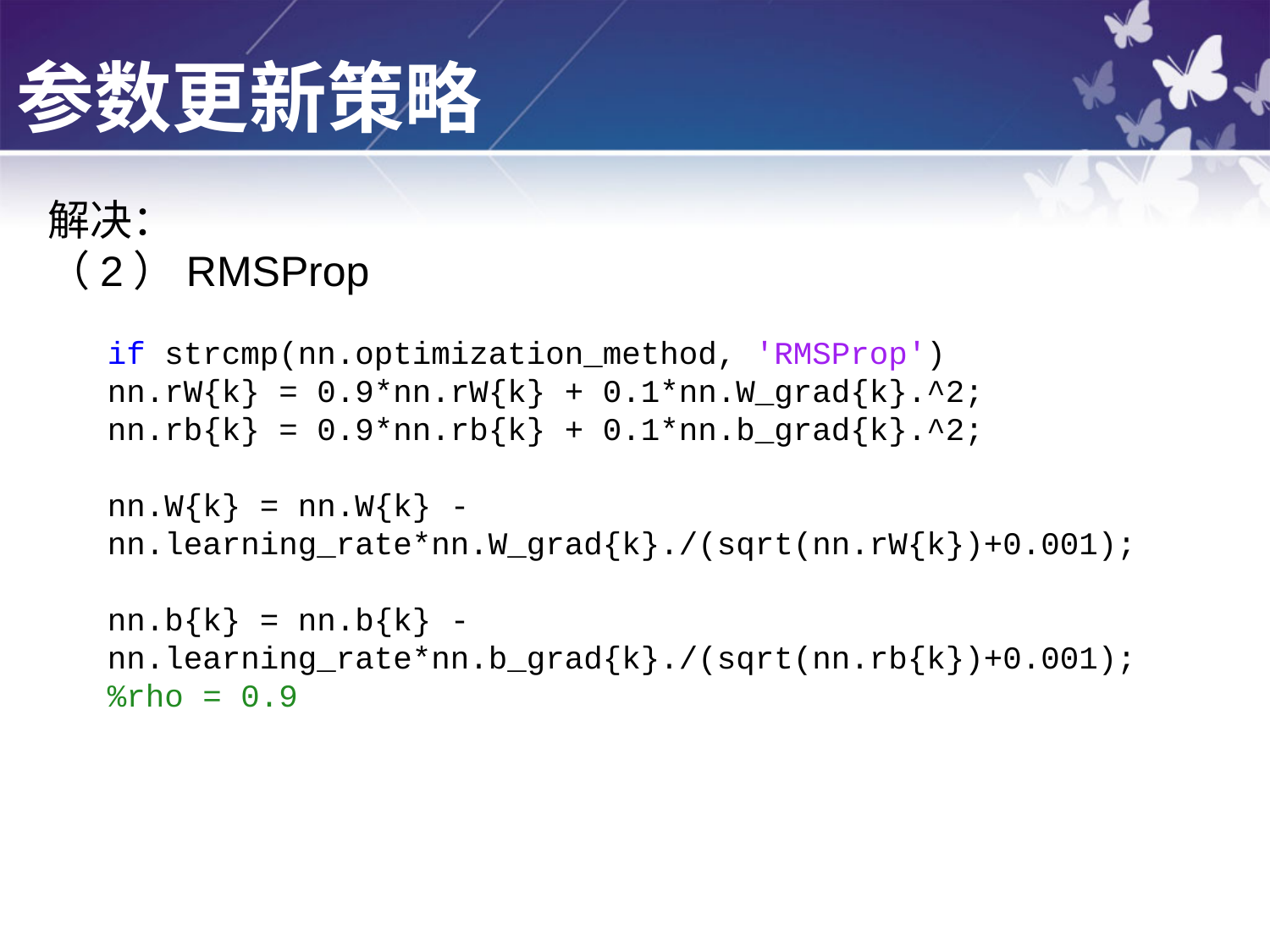

参数更新策略
解决：
（2）RMSProp
if strcmp(nn.optimization_method, 'RMSProp')
nn.rW{k} = 0.9*nn.rW{k} + 0.1*nn.W_grad{k}.^2;
nn.rb{k} = 0.9*nn.rb{k} + 0.1*nn.b_grad{k}.^2;

nn.W{k} = nn.W{k} - nn.learning_rate*nn.W_grad{k}./(sqrt(nn.rW{k})+0.001);

nn.b{k} = nn.b{k} - nn.learning_rate*nn.b_grad{k}./(sqrt(nn.rb{k})+0.001); %rho = 0.9